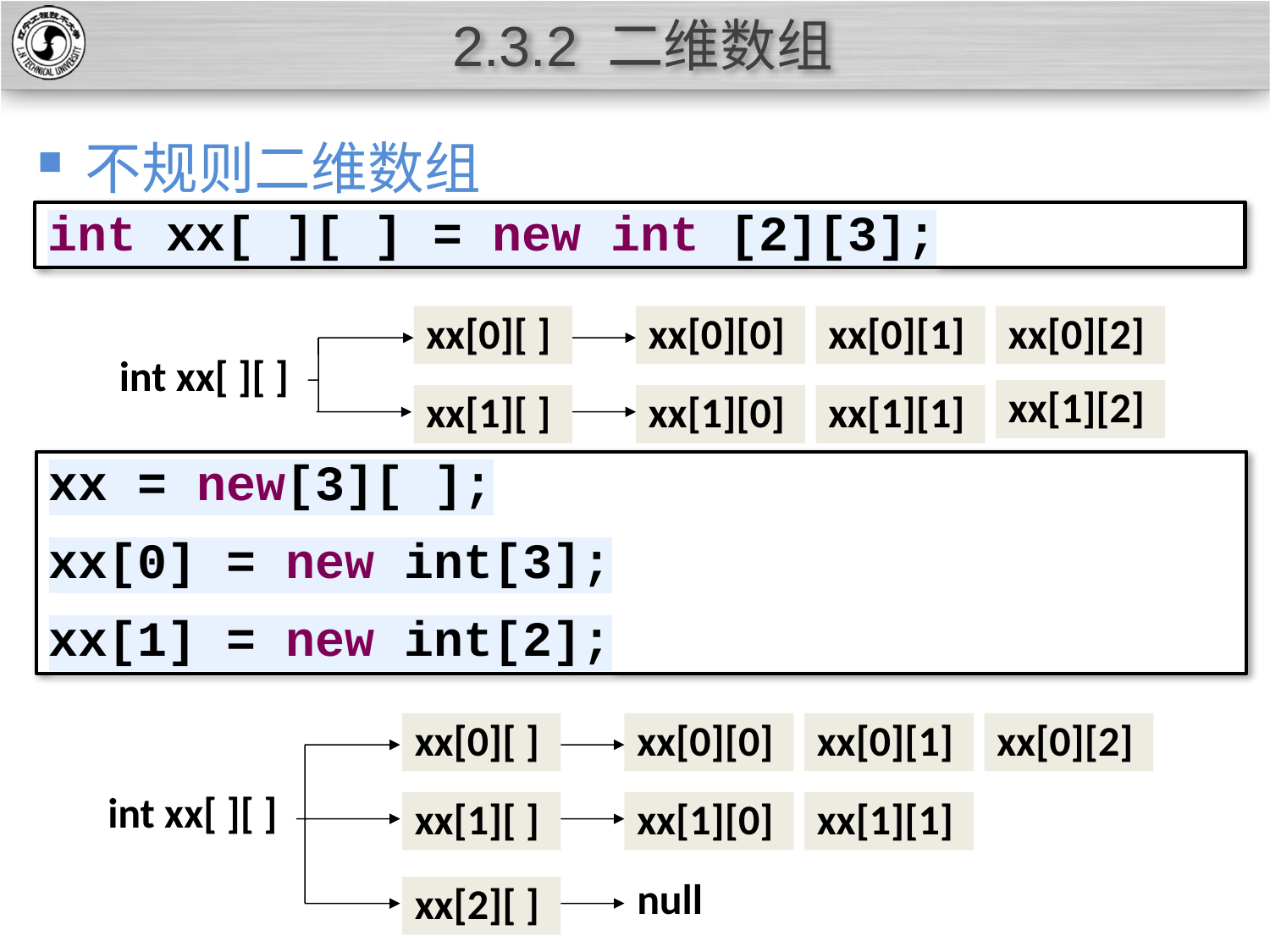

# 2.3.2 二维数组
不规则二维数组

int xx[ ][ ] = new int [2][3];
xx[0][ ]
xx[0][0]
xx[0][1]
xx[0][2]

int xx[ ][ ]

xx[1][2]
xx[1][ ]
xx[1][0]
xx[1][1]

xx = new[3][ ];
xx[0] = new int[3];
xx[1] = new int[2];
xx[0][ ]
xx[0][0]
xx[0][1]
xx[0][2]

int xx[ ][ ]
xx[1][ ]
xx[1][0]
xx[1][1]

null
xx[2][ ]